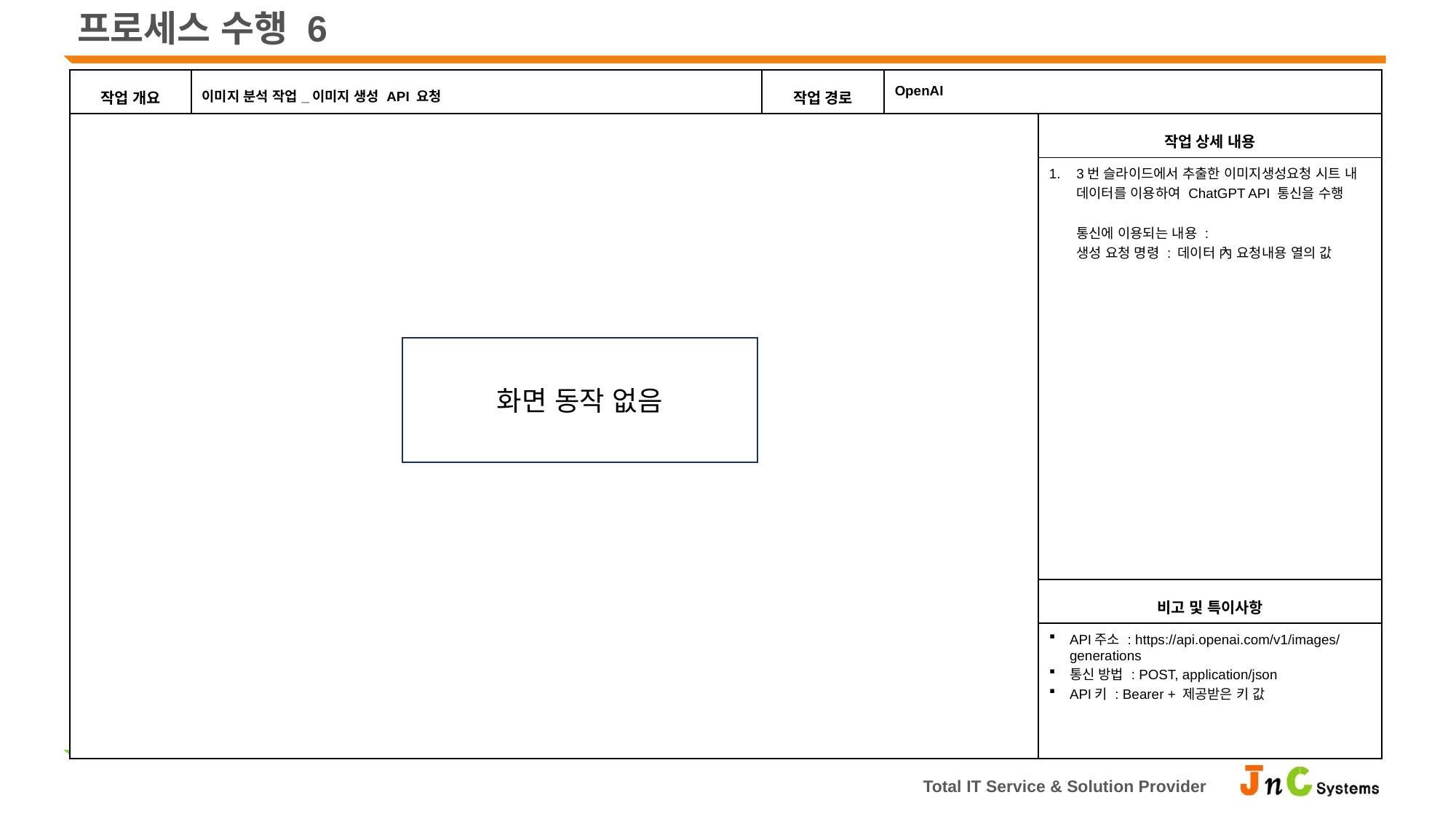

프로세스 수행 6
| 작업 개요 | 이미지 분석 작업\_이미지 생성 API 요청 | 작업 경로 | OpenAI |  |
| --- | --- | --- | --- | --- |
|  |  |  |  | 작업 상세 내용 |
|  |  |  |  | 3번 슬라이드에서 추출한 이미지생성요청 시트 내 데이터를 이용하여 ChatGPT API 통신을 수행 통신에 이용되는 내용 : 생성 요청 명령 : 데이터 內 요청내용 열의 값 |
|  |  |  |  | 비고 및 특이사항 |
|  |  |  |  | API주소 : https://api.openai.com/v1/images/generations 통신 방법 : POST, application/json API키 : Bearer + 제공받은 키 값 |
화면 동작 없음